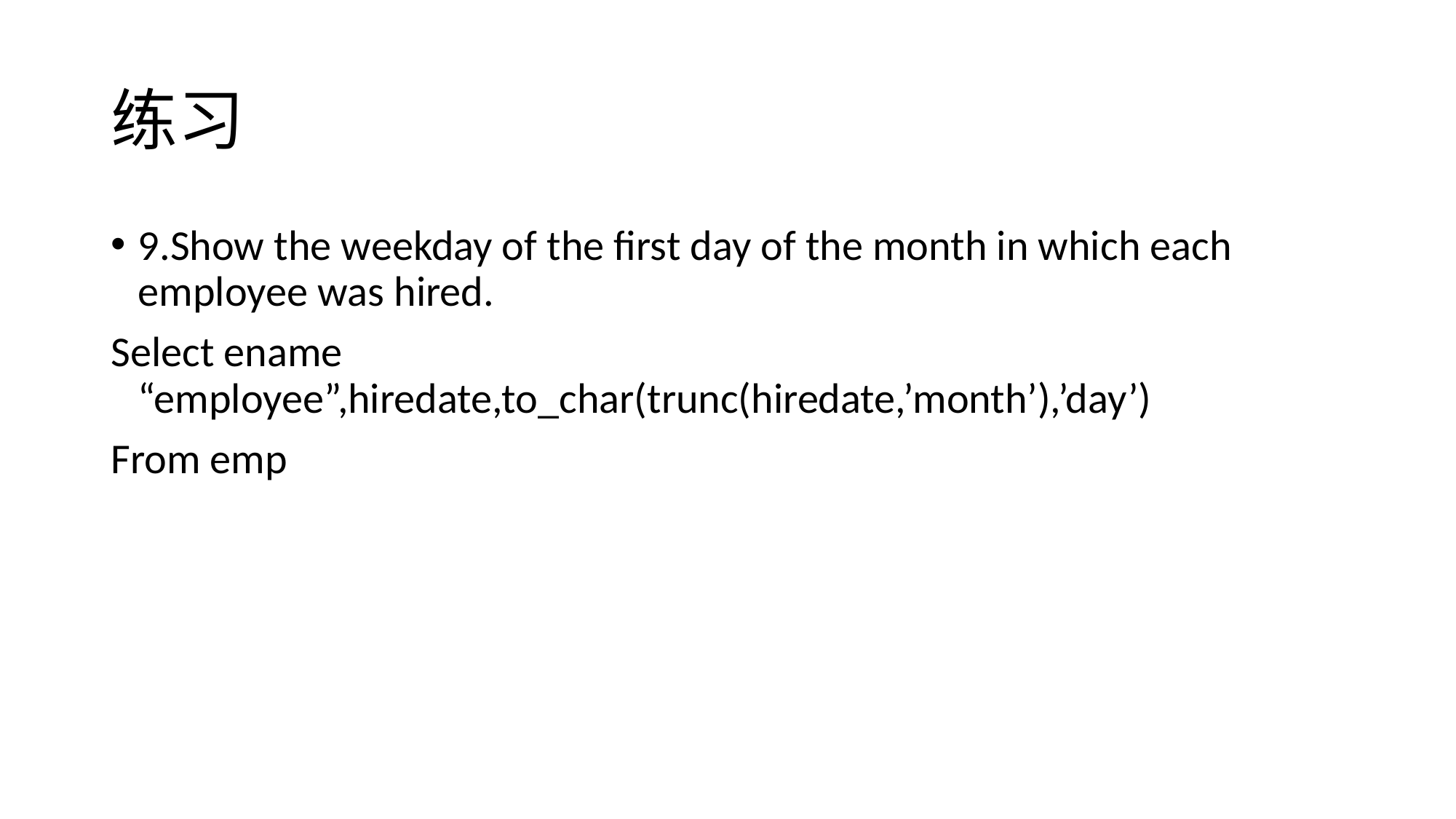

# 练习
9.Show the weekday of the first day of the month in which each employee was hired.
Select ename “employee”,hiredate,to_char(trunc(hiredate,’month’),’day’)
From emp